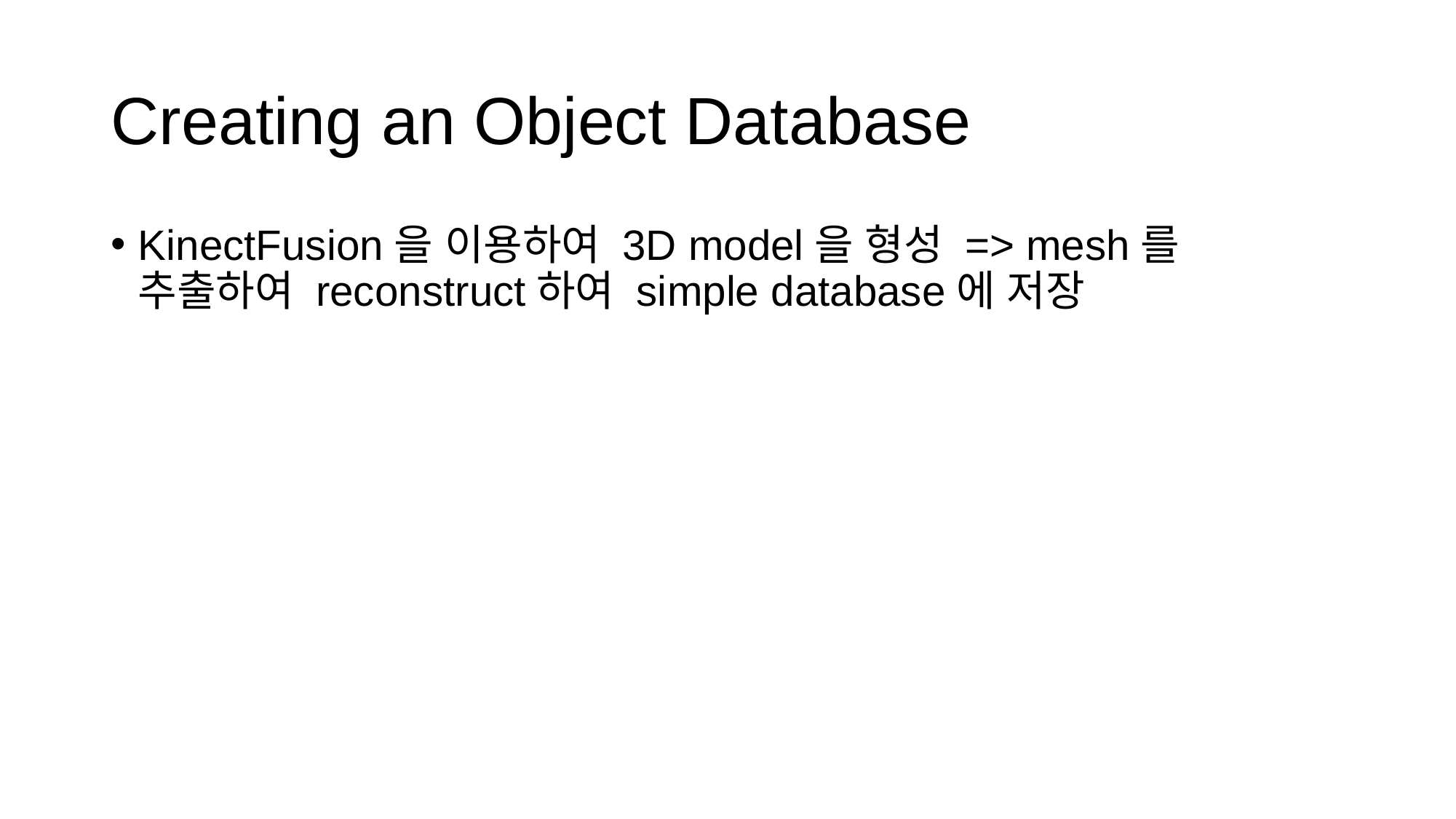

# Creating an Object Database
KinectFusion을 이용하여 3D model을 형성 => mesh를 추출하여 reconstruct하여 simple database에 저장